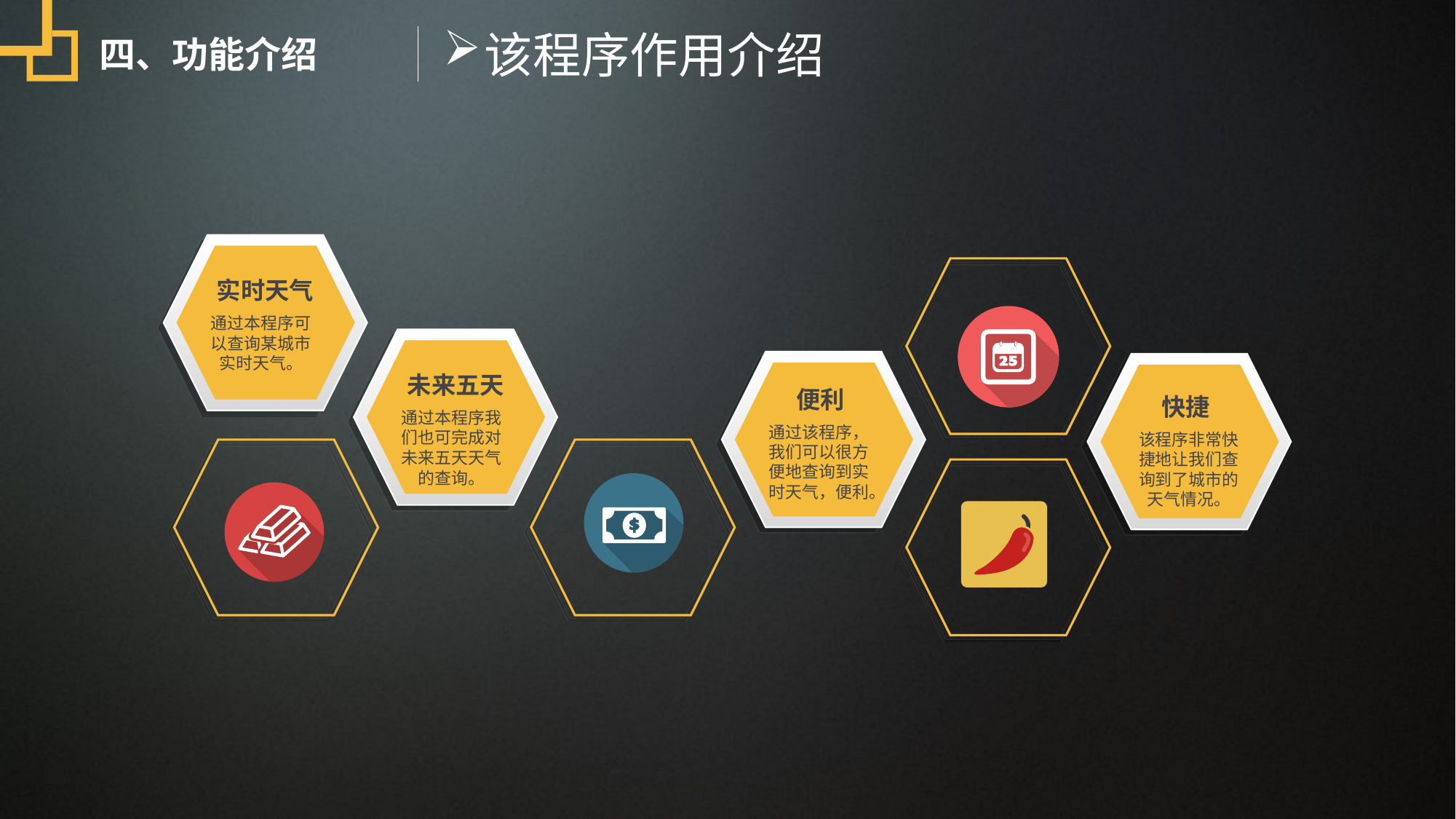

该程序作用介绍
四、功能介绍

实时天气
通过本程序可以查询某城市实时天气。

未来五天
通过本程序我们也可完成对未来五天天气的查询。

   便利
通过该程序，我们可以很方便地查询到实时天气，便利。
  快捷
该程序非常快捷地让我们查询到了城市的天气情况。